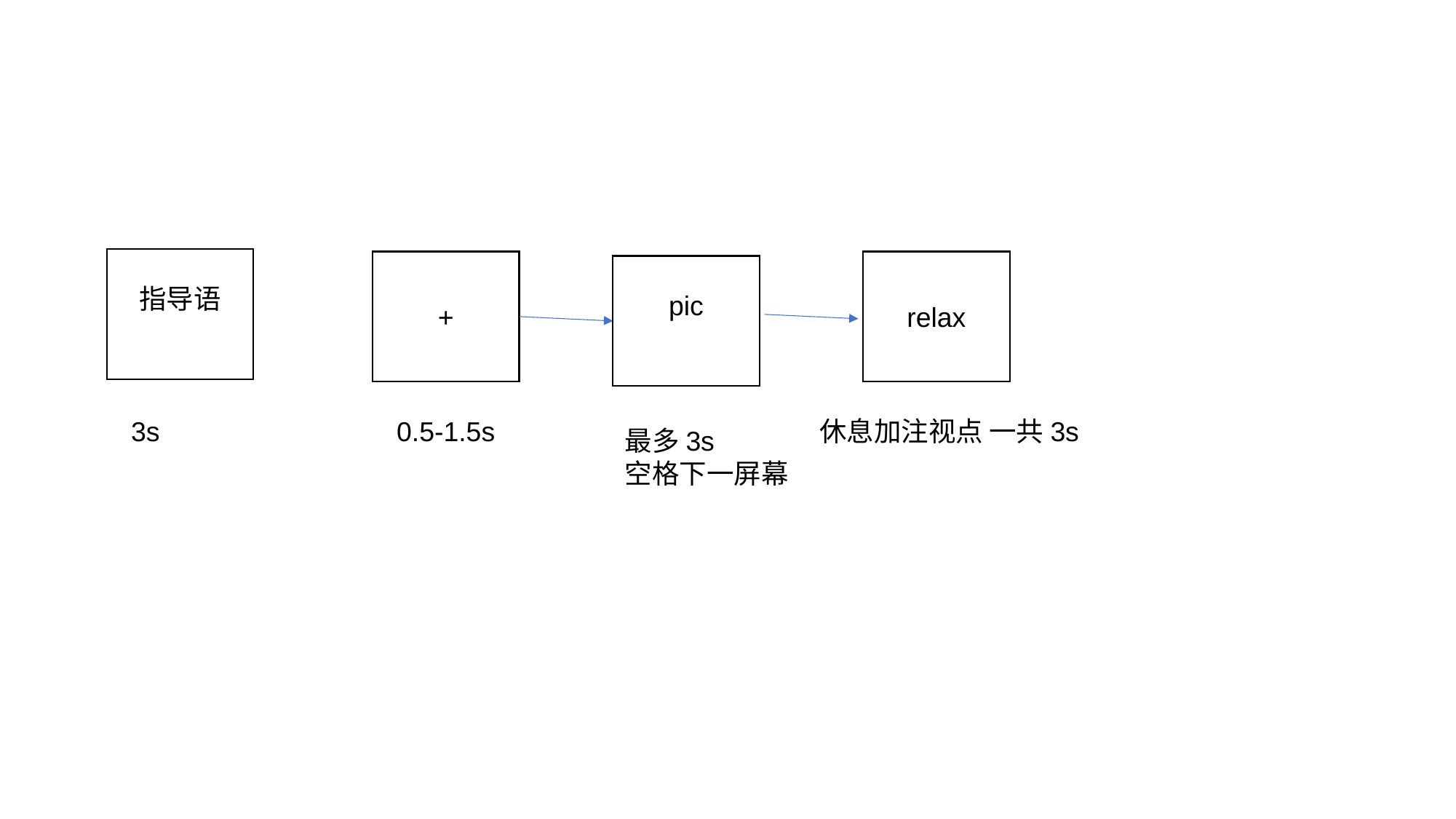

指导语

+
relax
pic

3s
0.5-1.5s
休息加注视点 一共3s
最多3s
空格下一屏幕